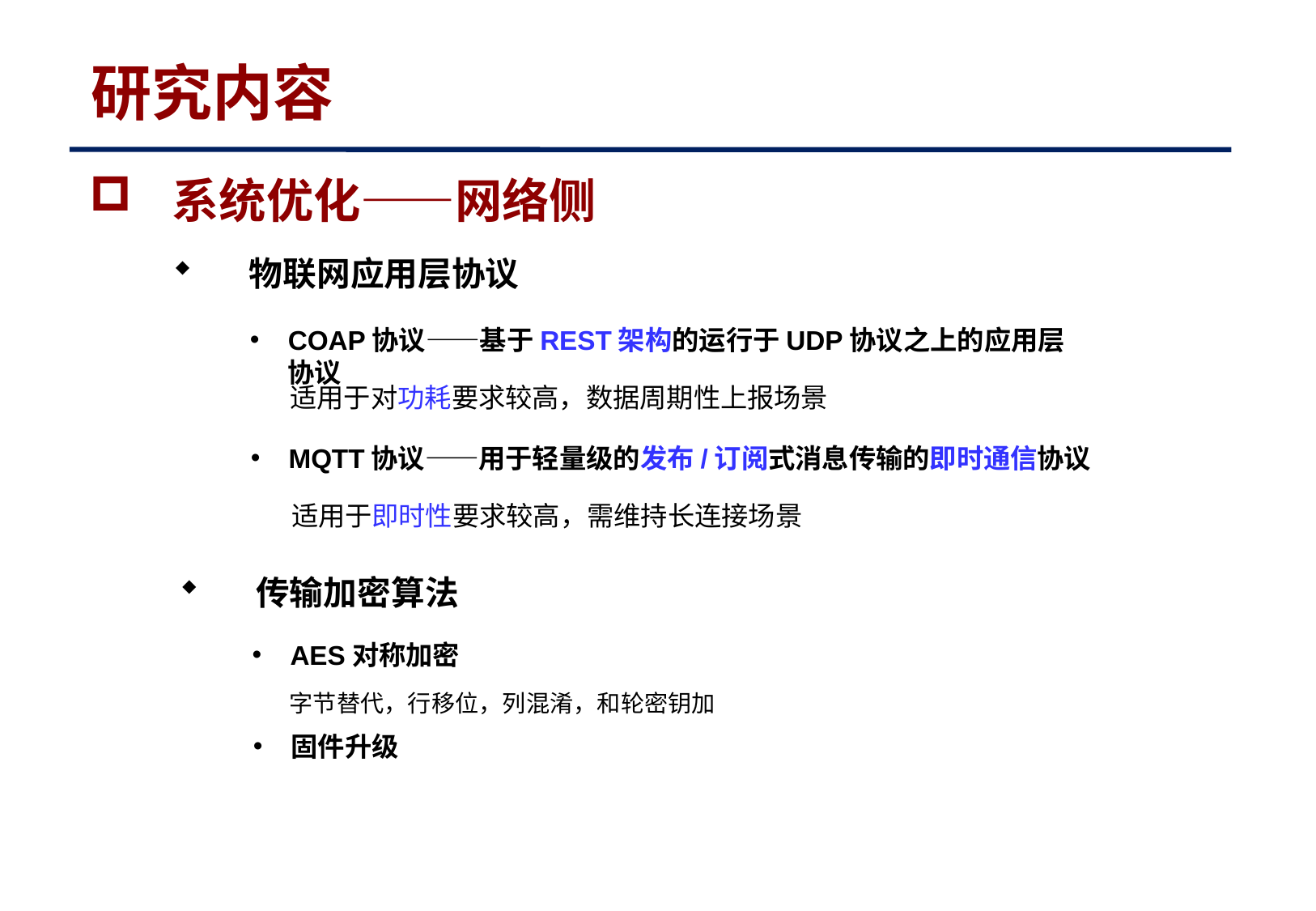

研究内容
 系统优化——网络侧
 物联网应用层协议
COAP协议——基于REST架构的运行于UDP协议之上的应用层协议
适用于对功耗要求较高，数据周期性上报场景
MQTT协议——用于轻量级的发布/订阅式消息传输的即时通信协议
适用于即时性要求较高，需维持长连接场景
 传输加密算法
AES对称加密
字节替代，行移位，列混淆，和轮密钥加
固件升级
15